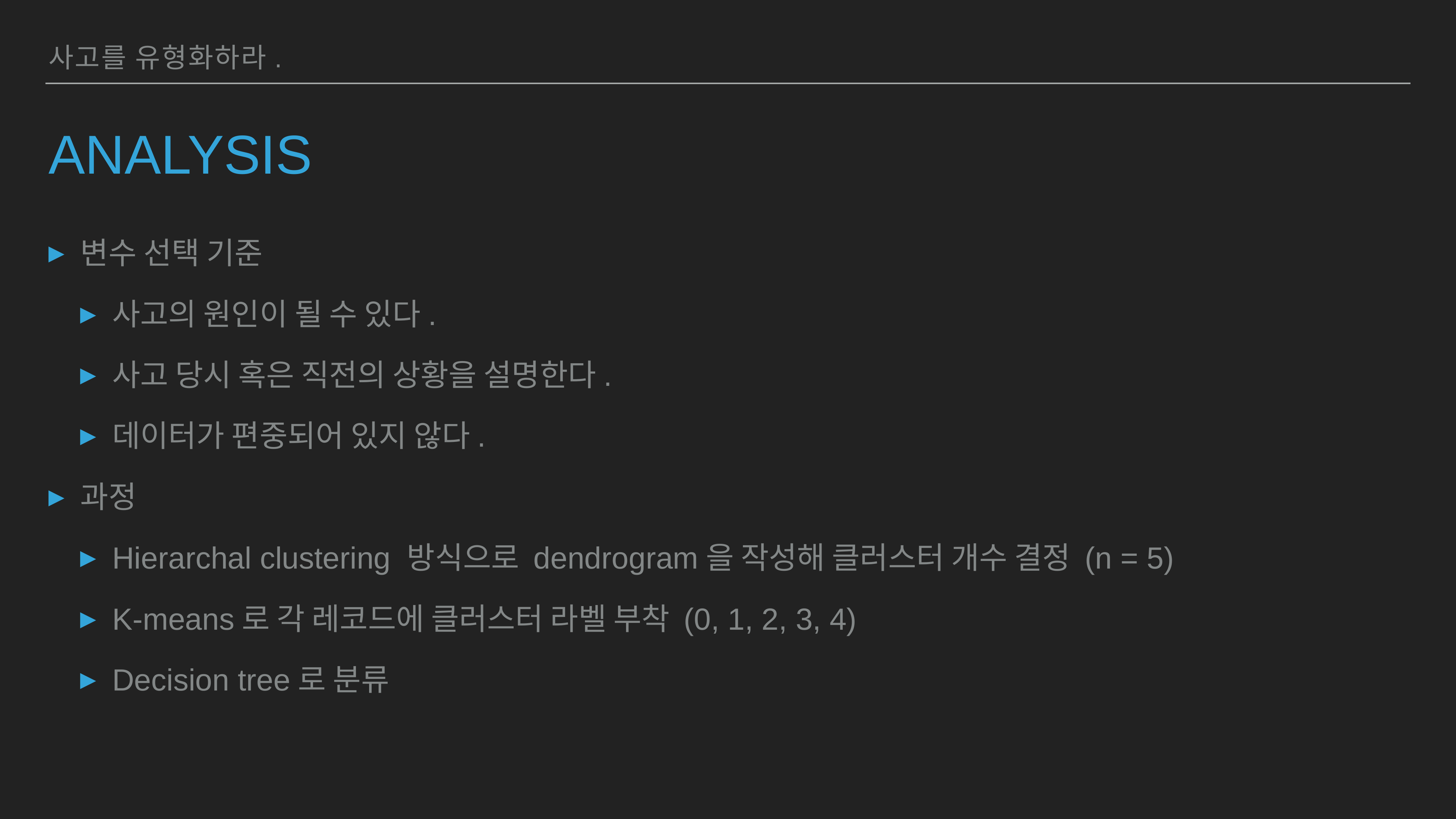

사고를 유형화하라.
# Analysis
변수 선택 기준
사고의 원인이 될 수 있다.
사고 당시 혹은 직전의 상황을 설명한다.
데이터가 편중되어 있지 않다.
과정
Hierarchal clustering 방식으로 dendrogram을 작성해 클러스터 개수 결정 (n = 5)
K-means로 각 레코드에 클러스터 라벨 부착 (0, 1, 2, 3, 4)
Decision tree로 분류